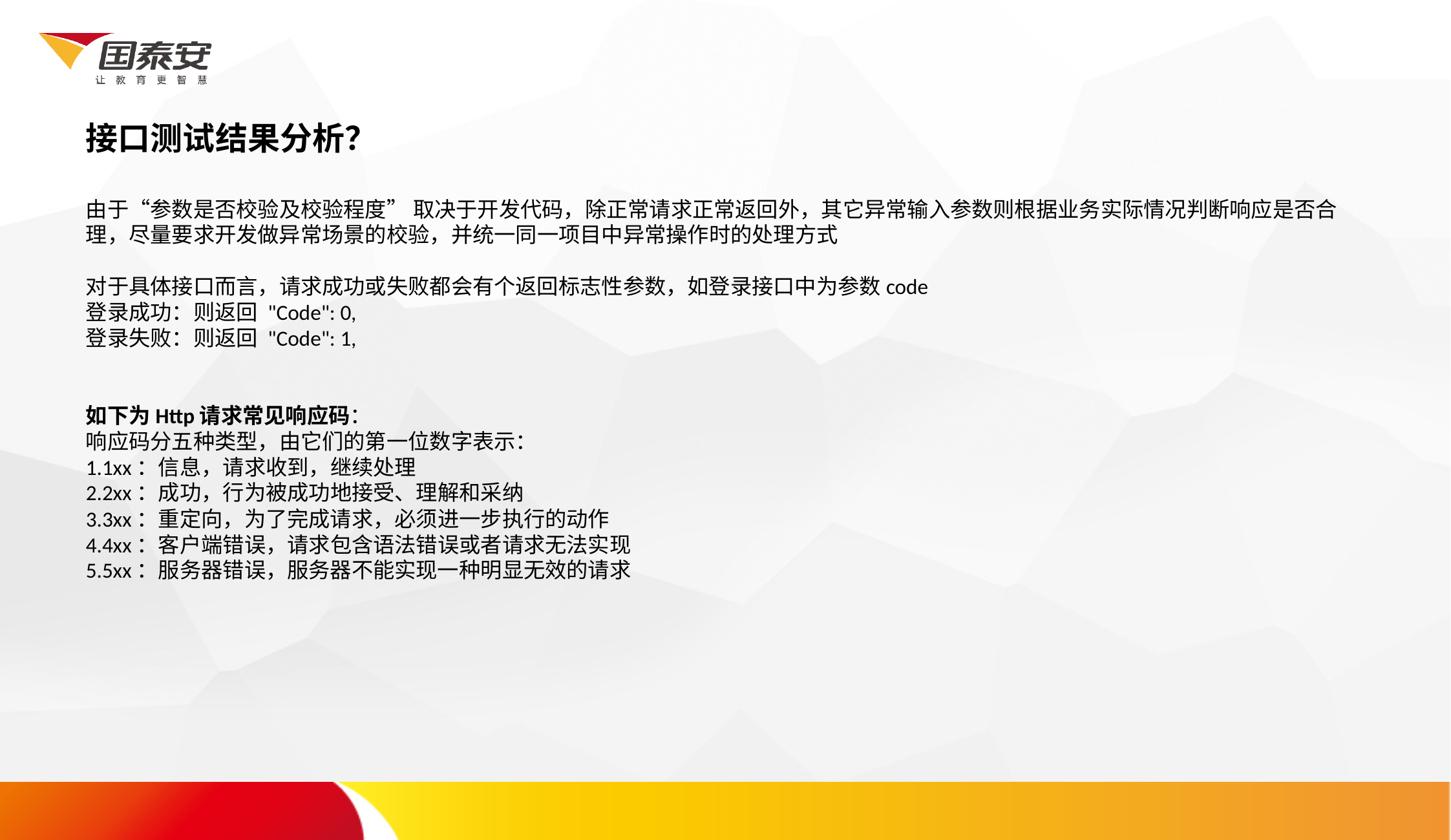

接口测试结果分析？

由于“参数是否校验及校验程度” 取决于开发代码，除正常请求正常返回外，其它异常输入参数则根据业务实际情况判断响应是否合理，尽量要求开发做异常场景的校验，并统一同一项目中异常操作时的处理方式

对于具体接口而言，请求成功或失败都会有个返回标志性参数，如登录接口中为参数code
登录成功：则返回 "Code": 0,
登录失败：则返回 "Code": 1,

如下为Http请求常见响应码：
响应码分五种类型，由它们的第一位数字表示：
1.1xx：信息，请求收到，继续处理
2.2xx：成功，行为被成功地接受、理解和采纳
3.3xx：重定向，为了完成请求，必须进一步执行的动作
4.4xx：客户端错误，请求包含语法错误或者请求无法实现
5.5xx：服务器错误，服务器不能实现一种明显无效的请求